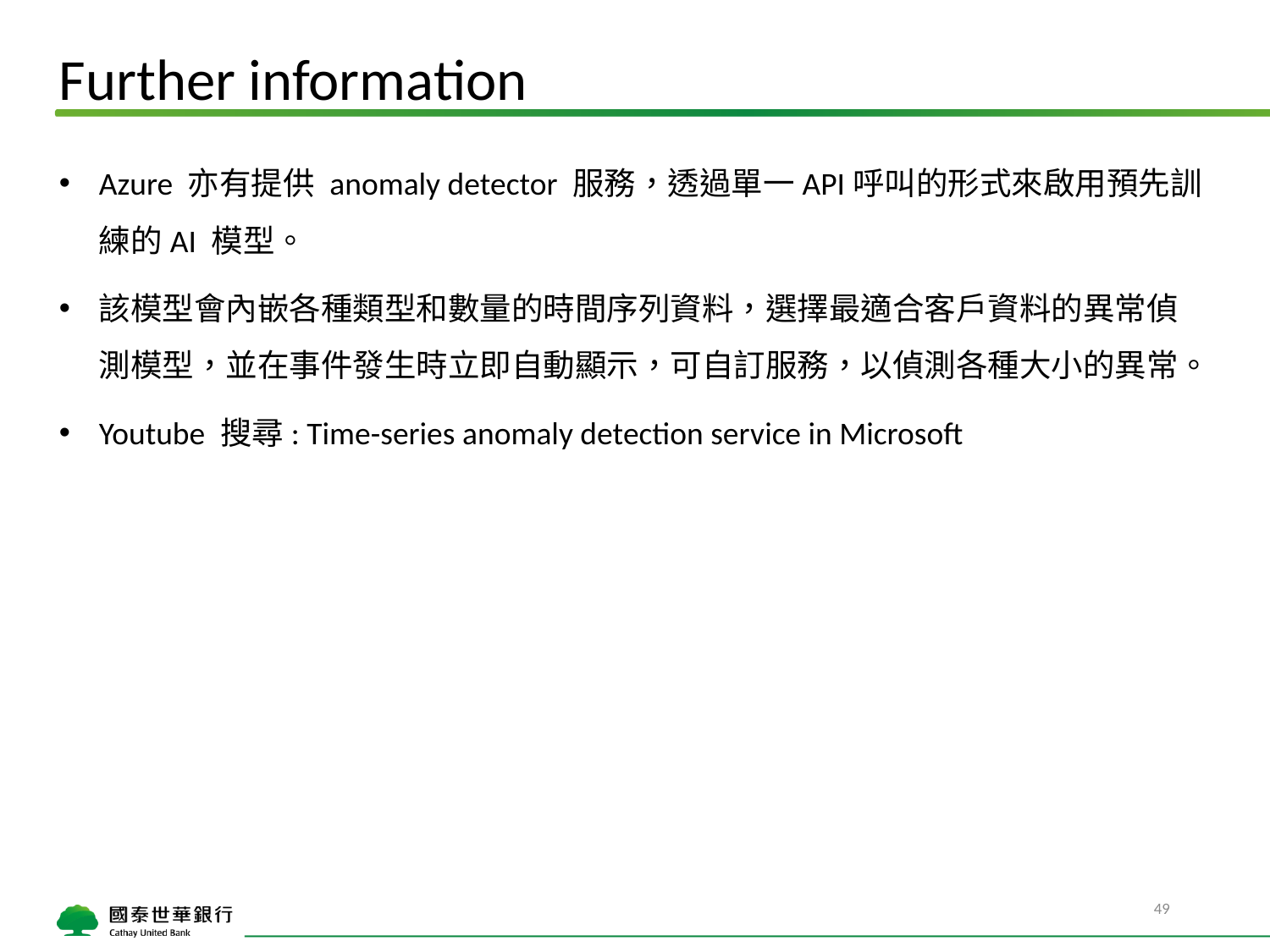

Further information
Azure 亦有提供 anomaly detector 服務，透過單一API呼叫的形式來啟用預先訓練的AI 模型。
該模型會內嵌各種類型和數量的時間序列資料，選擇最適合客戶資料的異常偵測模型，並在事件發生時立即自動顯示，可自訂服務，以偵測各種大小的異常。
Youtube 搜尋: Time-series anomaly detection service in Microsoft
49